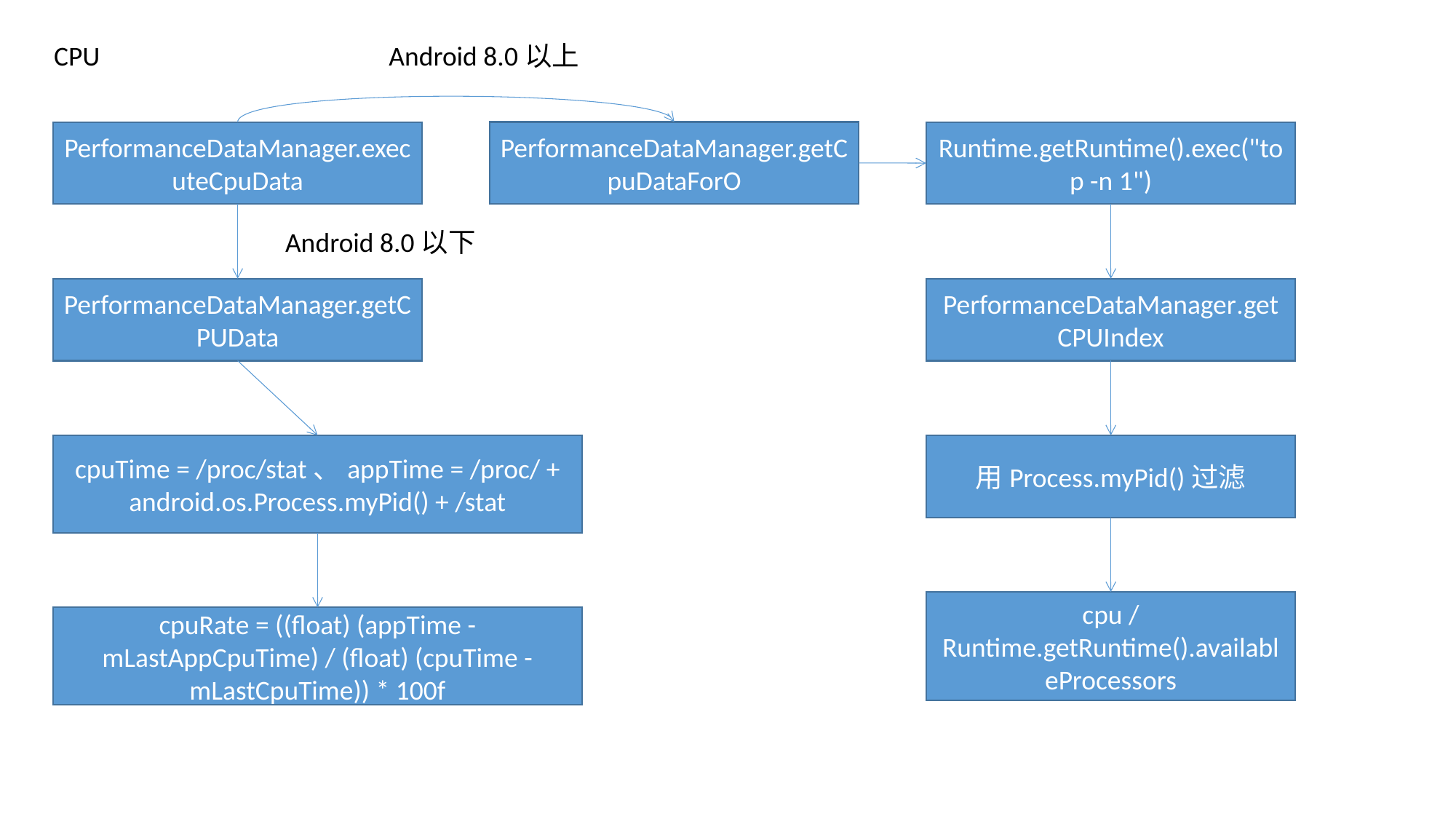

CPU
Android 8.0以上
PerformanceDataManager.getCpuDataForO
PerformanceDataManager.executeCpuData
Runtime.getRuntime().exec("top -n 1")
Android 8.0以下
PerformanceDataManager.getCPUData
PerformanceDataManager.getCPUIndex
cpuTime = /proc/stat、appTime = /proc/ + android.os.Process.myPid() + /stat
用Process.myPid()过滤
cpu / Runtime.getRuntime().availableProcessors
cpuRate = ((float) (appTime - mLastAppCpuTime) / (float) (cpuTime - mLastCpuTime)) * 100f